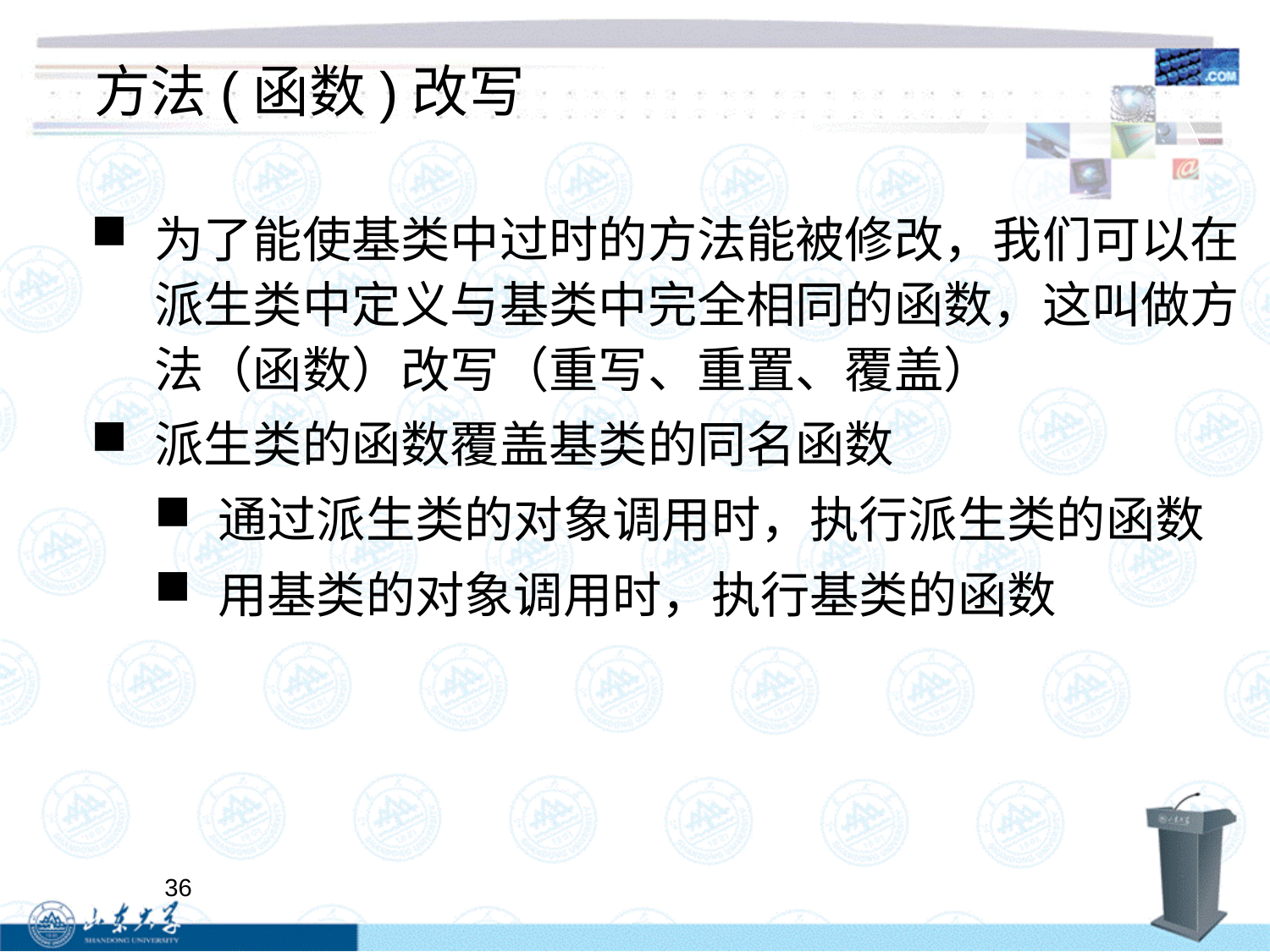

# 方法(函数)改写
为了能使基类中过时的方法能被修改，我们可以在派生类中定义与基类中完全相同的函数，这叫做方法（函数）改写（重写、重置、覆盖）
派生类的函数覆盖基类的同名函数
通过派生类的对象调用时，执行派生类的函数
用基类的对象调用时，执行基类的函数
36